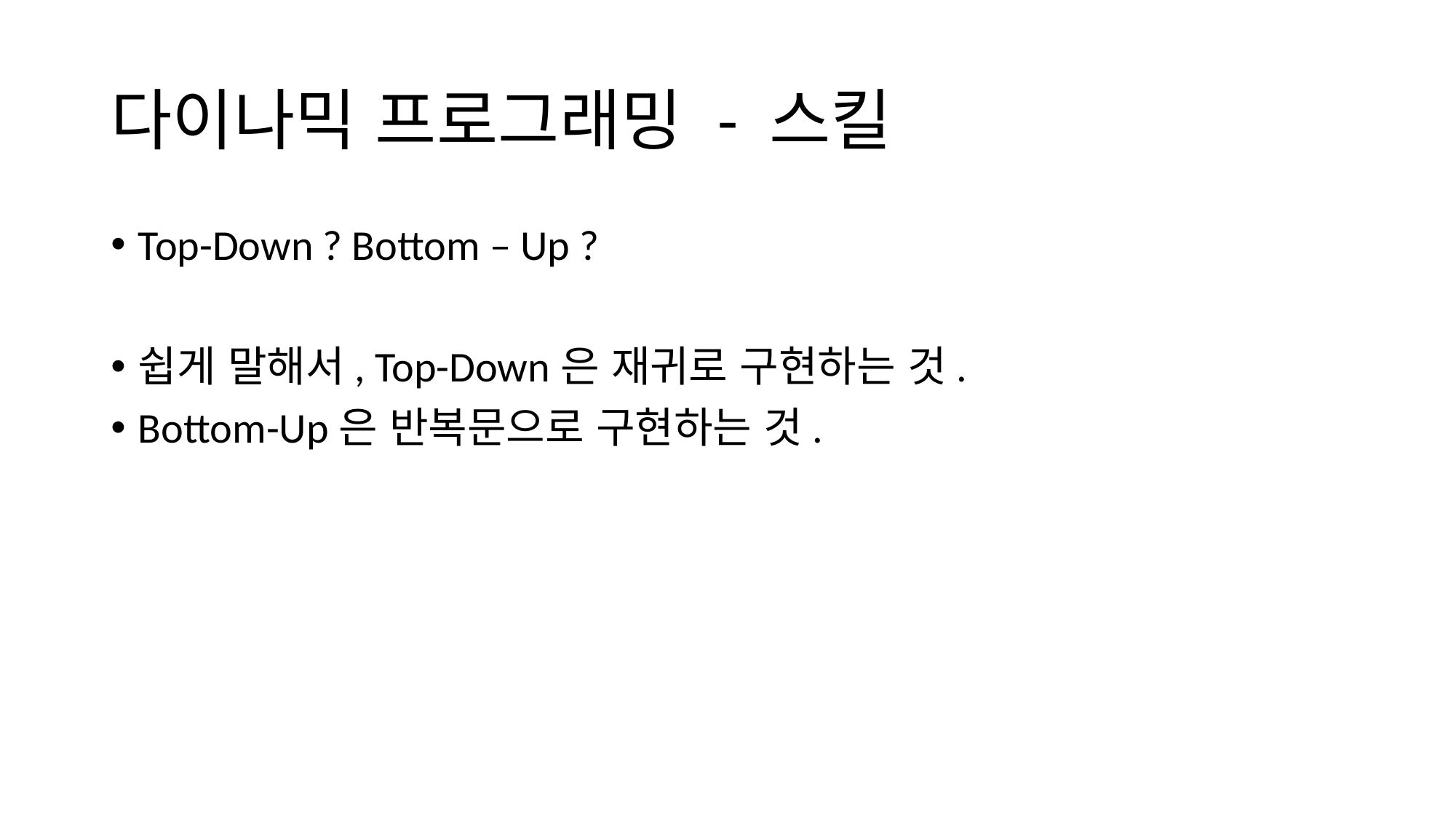

# 다이나믹 프로그래밍 - 스킬
Top-Down ? Bottom – Up ?

쉽게 말해서, Top-Down은 재귀로 구현하는 것.
Bottom-Up은 반복문으로 구현하는 것.